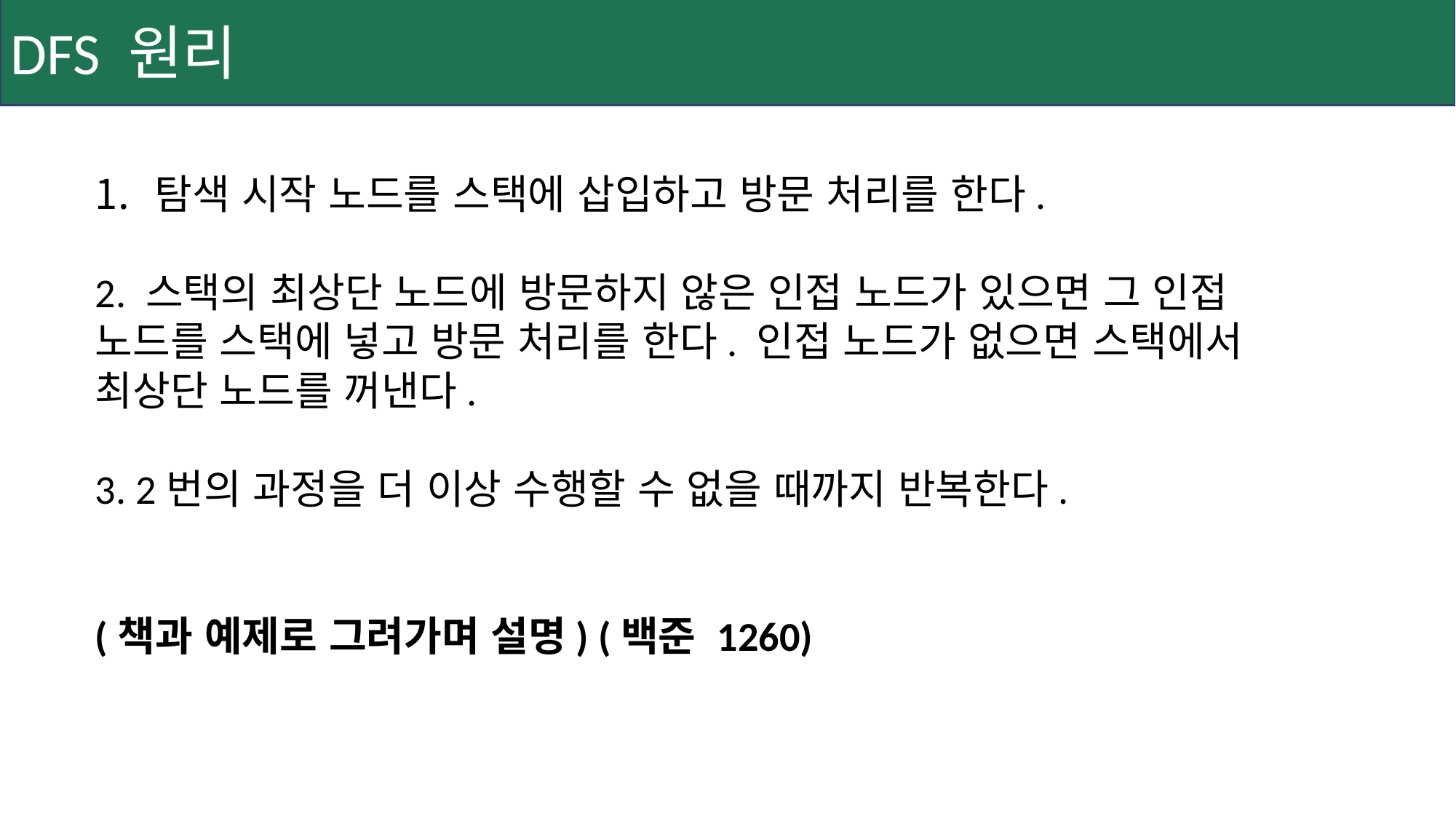

DFS 원리
탐색 시작 노드를 스택에 삽입하고 방문 처리를 한다.

2. 스택의 최상단 노드에 방문하지 않은 인접 노드가 있으면 그 인접 노드를 스택에 넣고 방문 처리를 한다. 인접 노드가 없으면 스택에서 최상단 노드를 꺼낸다.

3. 2번의 과정을 더 이상 수행할 수 없을 때까지 반복한다.

(책과 예제로 그려가며 설명) (백준 1260)